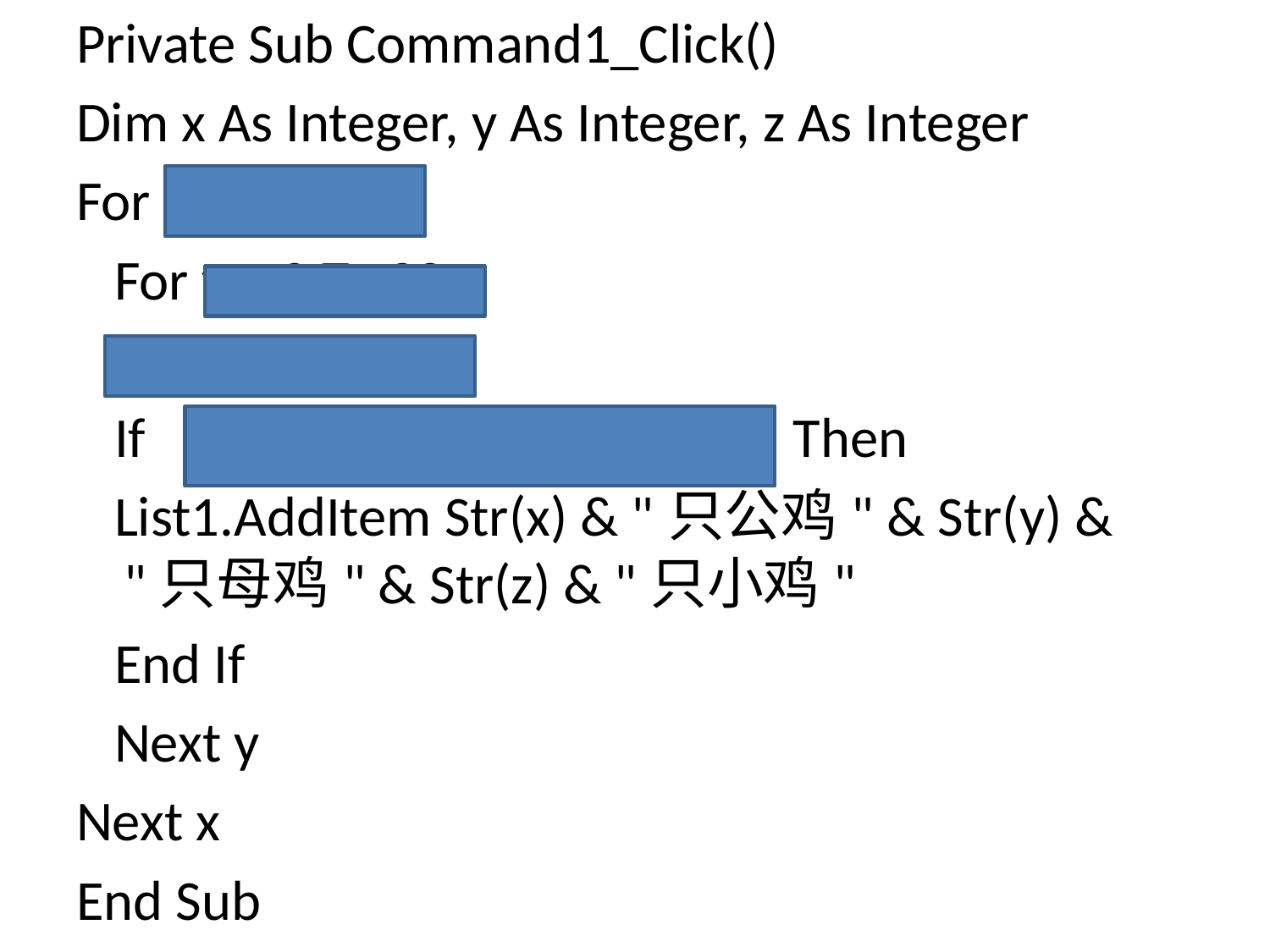

Private Sub Command1_Click()
Dim x As Integer, y As Integer, z As Integer
For x = 0 To 20
   For y = 0 To 33
   z = 100 - x - y
   If   x * 5 + y * 3 + z / 3 = 100    Then
   List1.AddItem Str(x) & "只公鸡" & Str(y) & "只母鸡" & Str(z) & "只小鸡"
   End If
   Next y
Next x
End Sub